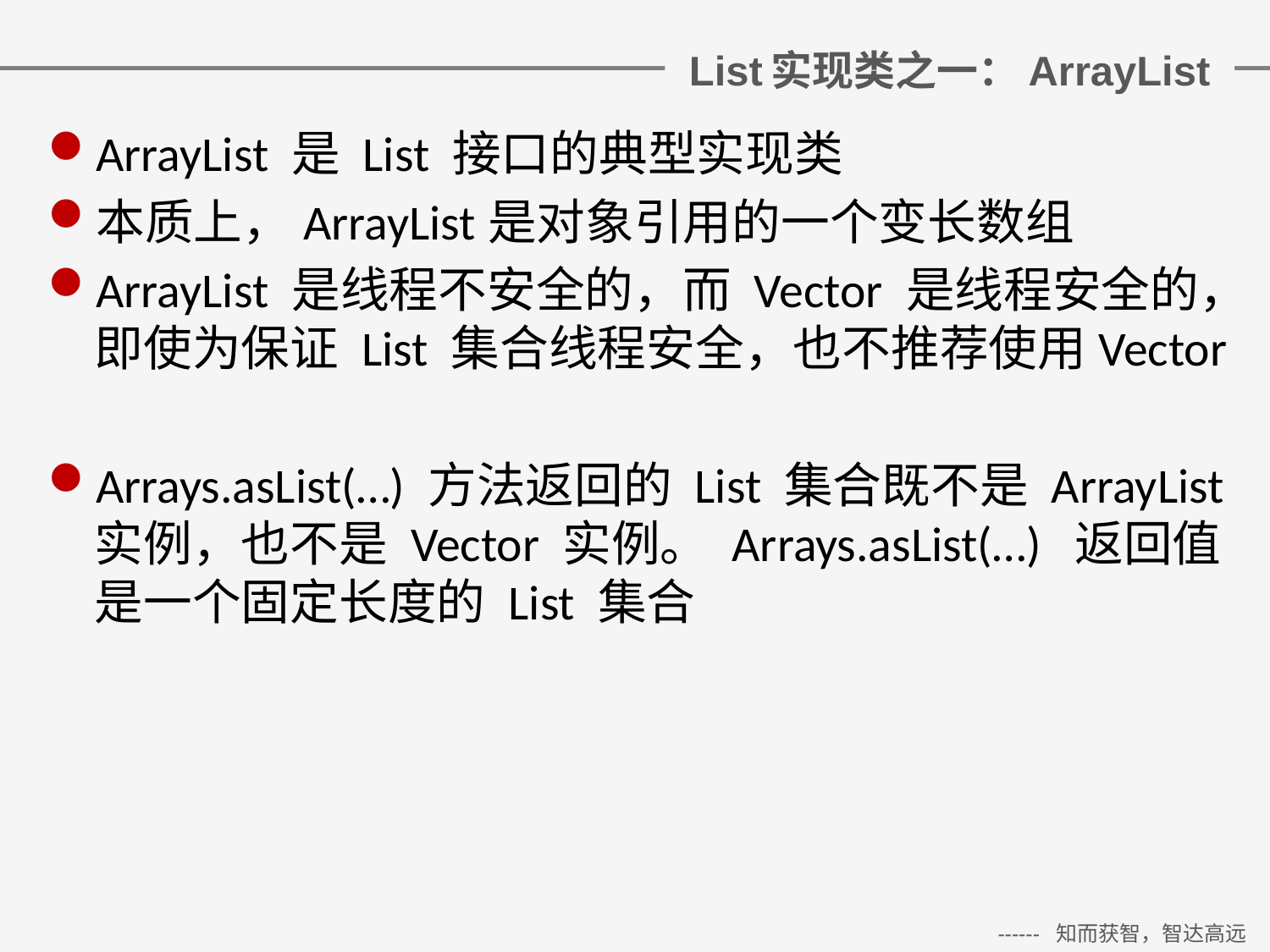

# List实现类之一：ArrayList
ArrayList 是 List 接口的典型实现类
本质上，ArrayList是对象引用的一个变长数组
ArrayList 是线程不安全的，而 Vector 是线程安全的，即使为保证 List 集合线程安全，也不推荐使用Vector

Arrays.asList(…) 方法返回的 List 集合既不是 ArrayList 实例，也不是 Vector 实例。 Arrays.asList(…)  返回值是一个固定长度的 List 集合